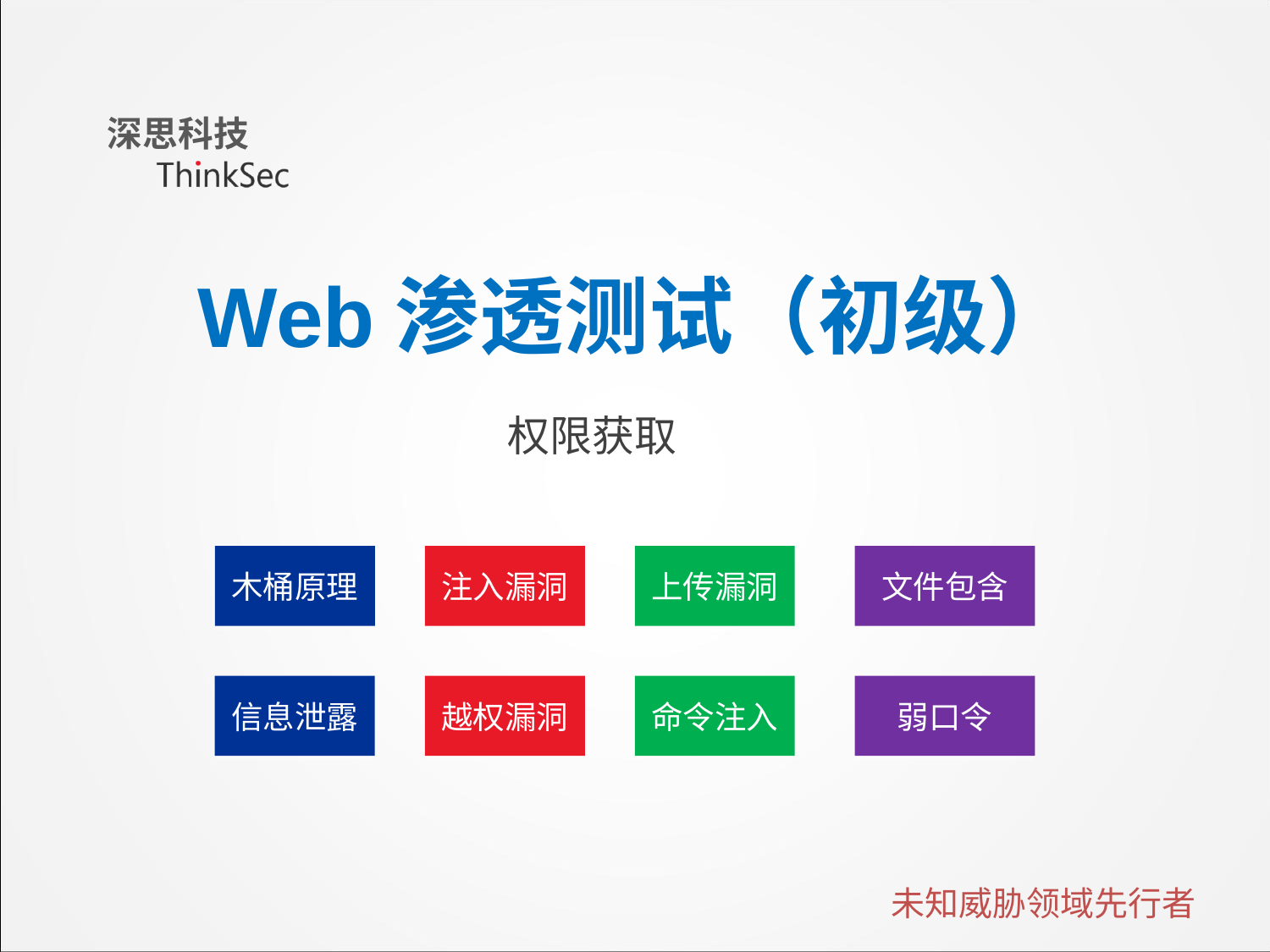

# Web渗透测试（初级）
权限获取
木桶原理
注入漏洞
上传漏洞
文件包含
信息泄露
越权漏洞
命令注入
弱口令